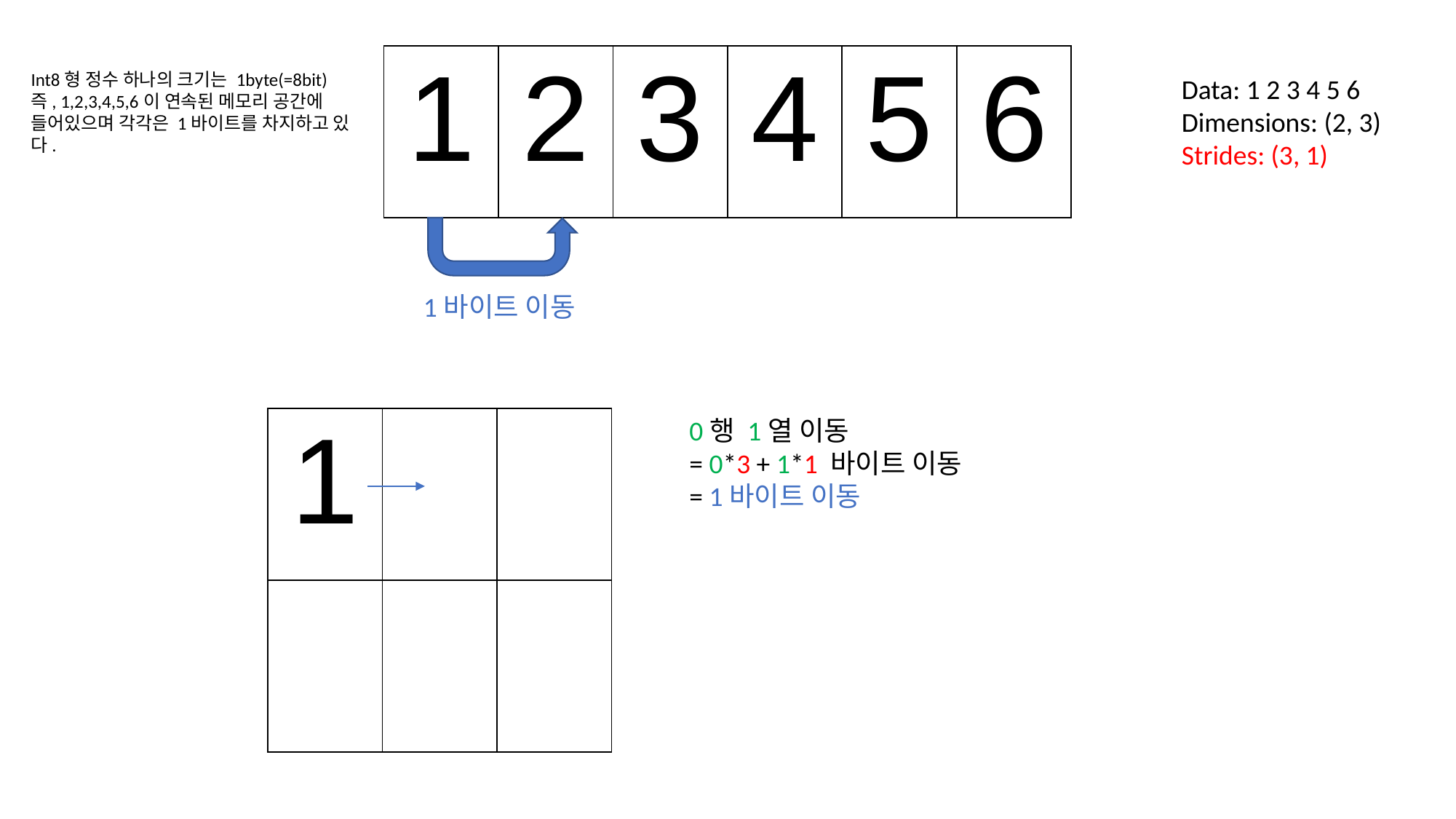

| 1 | 2 | 3 | 4 | 5 | 6 |
| --- | --- | --- | --- | --- | --- |
Int8형 정수 하나의 크기는 1byte(=8bit)
즉, 1,2,3,4,5,6이 연속된 메모리 공간에 들어있으며 각각은 1바이트를 차지하고 있다.
Data: 1 2 3 4 5 6
Dimensions: (2, 3)
Strides: (3, 1)

1바이트 이동
| 1 |  |  |
| --- | --- | --- |
|  |  |  |
0행 1열 이동
= 0*3 + 1*1 바이트 이동
= 1바이트 이동